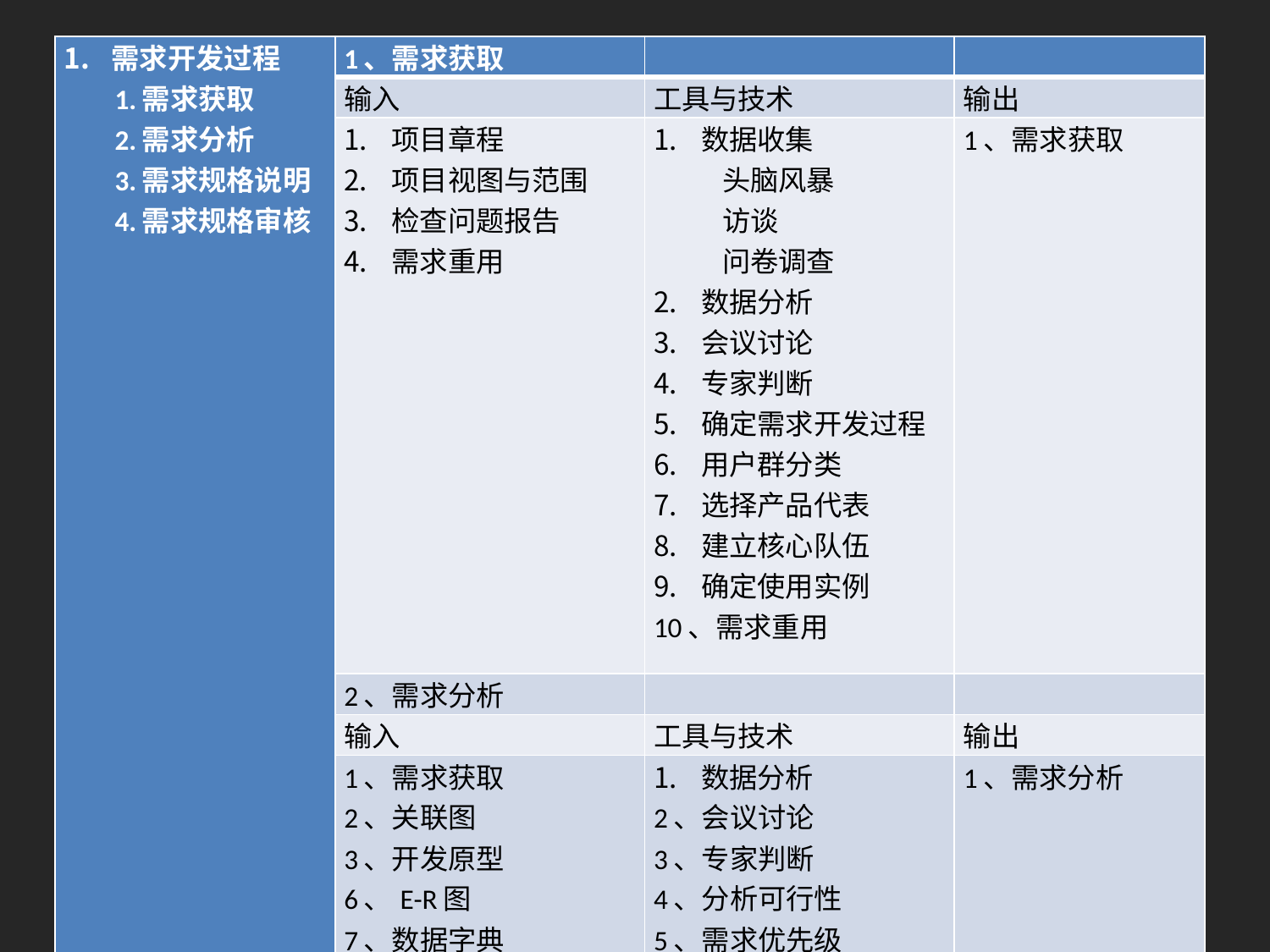

| 需求开发过程 1.需求获取 2.需求分析 3.需求规格说明 4.需求规格审核 | 1、需求获取 |  |  |
| --- | --- | --- | --- |
|  | 输入 | 工具与技术 | 输出 |
|  | 项目章程 项目视图与范围 检查问题报告 需求重用 | 数据收集 头脑风暴 访谈 问卷调查 数据分析 会议讨论 专家判断 确定需求开发过程 用户群分类 选择产品代表 建立核心队伍 确定使用实例 10、需求重用 | 1、需求获取 |
|  | 2、需求分析 |  |  |
|  | 输入 | 工具与技术 | 输出 |
|  | 1、需求获取 2、关联图 3、开发原型 6、E-R图 7、数据字典 | 数据分析 2、会议讨论 3、专家判断 4、分析可行性 5、需求优先级 6、应用质量功能调配 | 1、需求分析 |